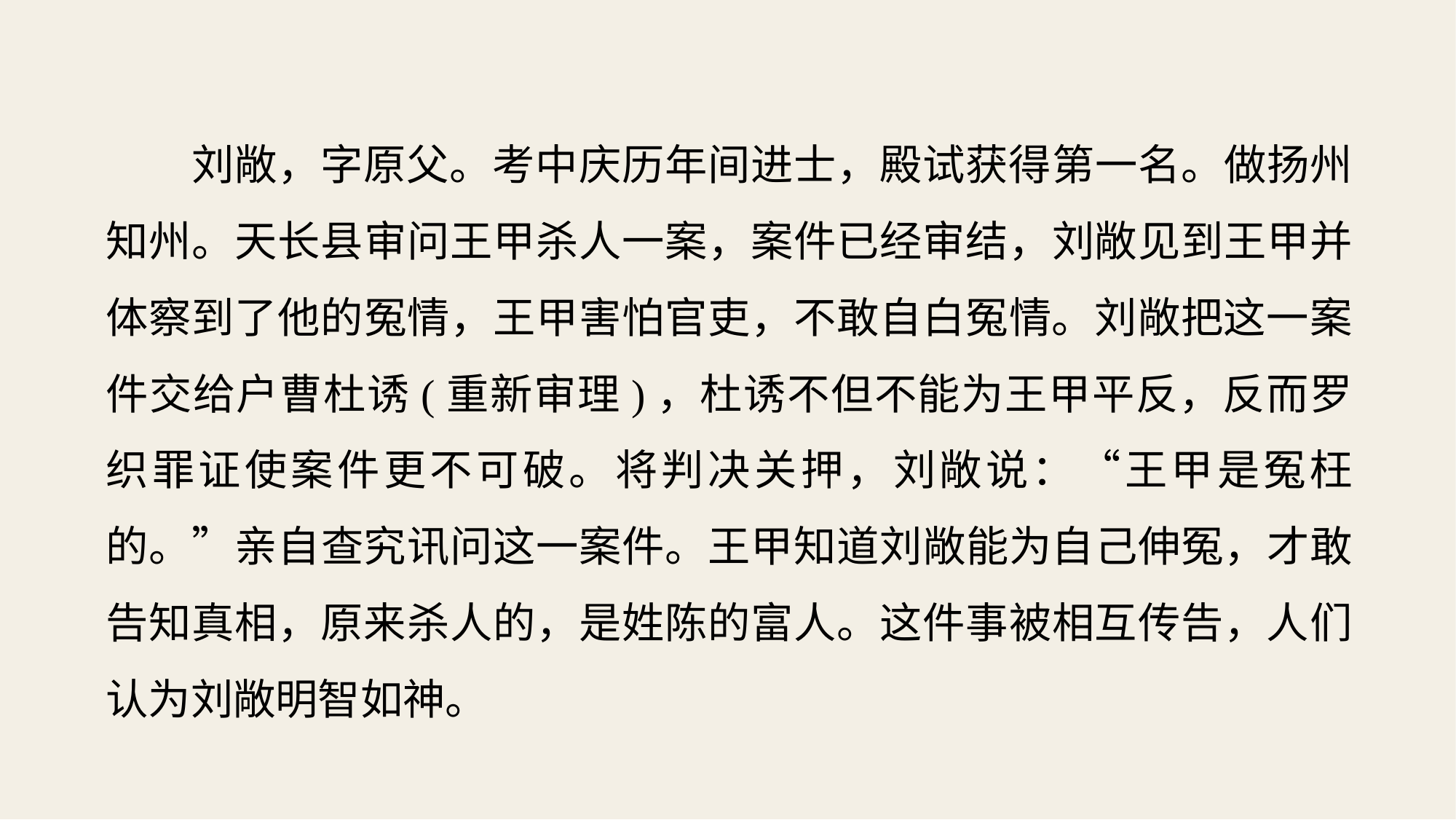

刘敞，字原父。考中庆历年间进士，殿试获得第一名。做扬州知州。天长县审问王甲杀人一案，案件已经审结，刘敞见到王甲并体察到了他的冤情，王甲害怕官吏，不敢自白冤情。刘敞把这一案件交给户曹杜诱(重新审理)，杜诱不但不能为王甲平反，反而罗织罪证使案件更不可破。将判决关押，刘敞说：“王甲是冤枉的。”亲自查究讯问这一案件。王甲知道刘敞能为自己伸冤，才敢告知真相，原来杀人的，是姓陈的富人。这件事被相互传告，人们认为刘敞明智如神。